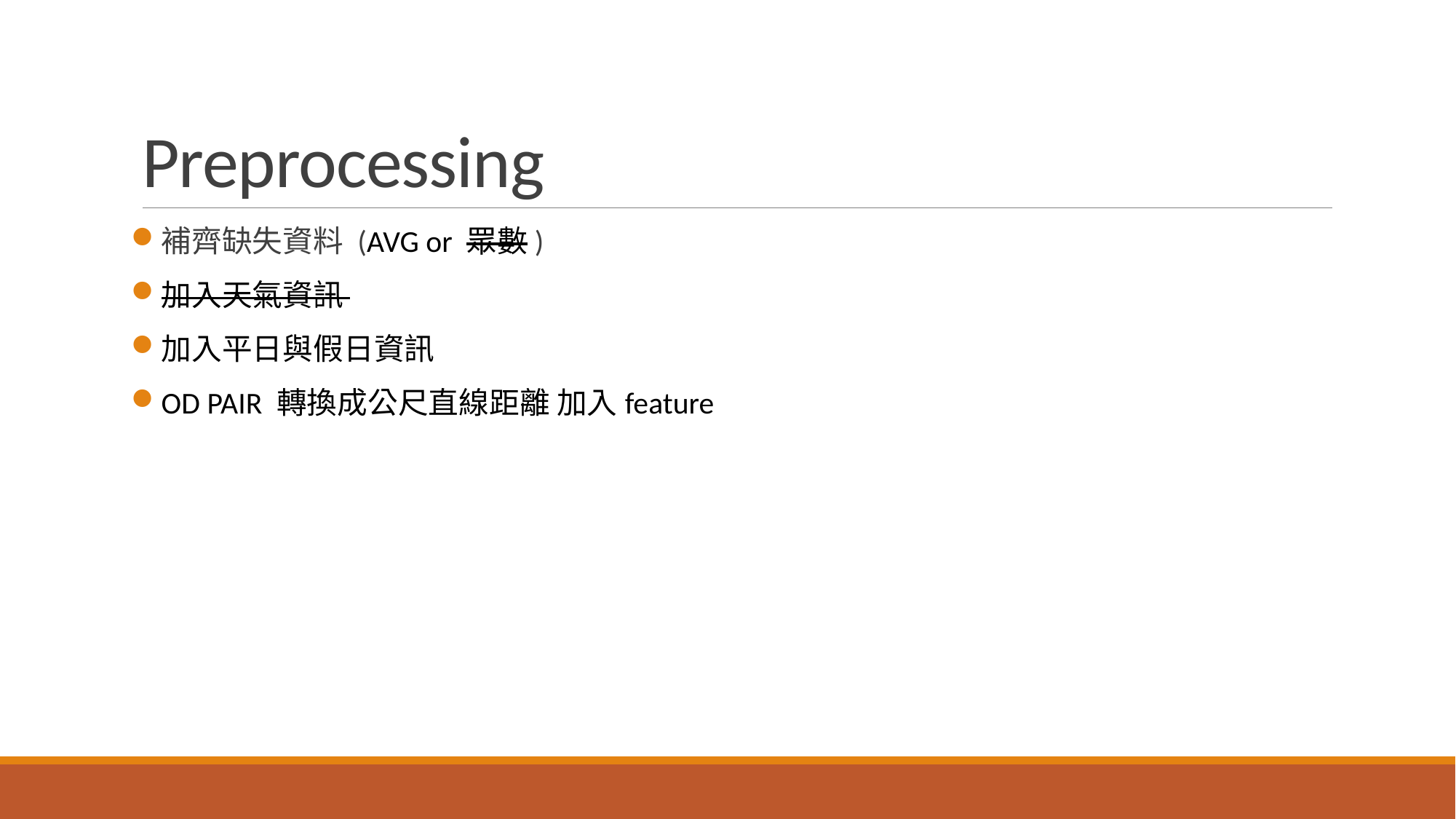

# Preprocessing
補齊缺失資料 (AVG or 眾數)
加入天氣資訊
加入平日與假日資訊
OD PAIR 轉換成公尺直線距離 加入feature